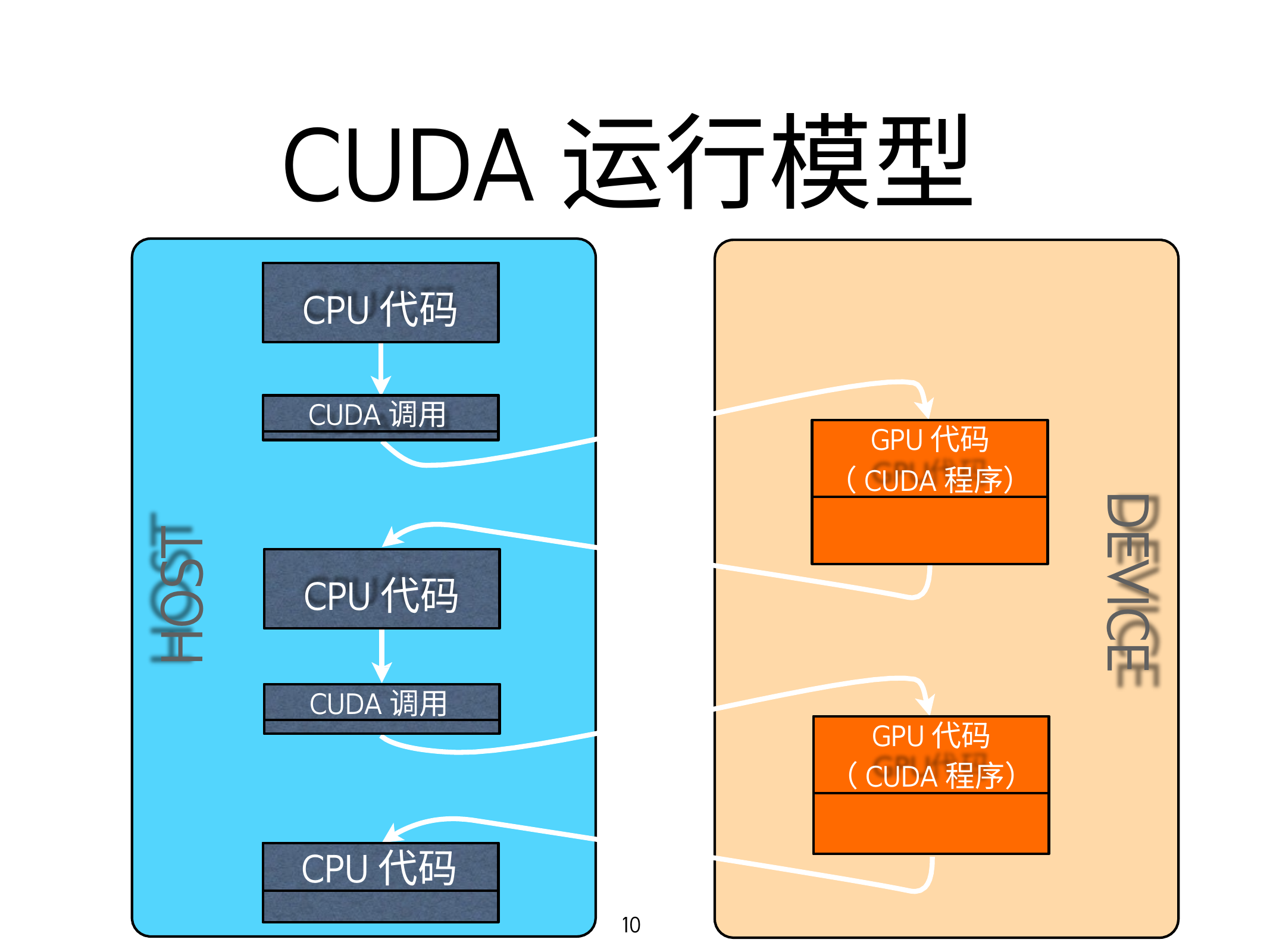

# CUDA运行模型

CPU代码

CUDA调用

GPU代码
（CUDA程序）

DEVICE

HOST

CPU代码

CUDA调用

GPU代码
（CUDA程序）

CPU代码
10